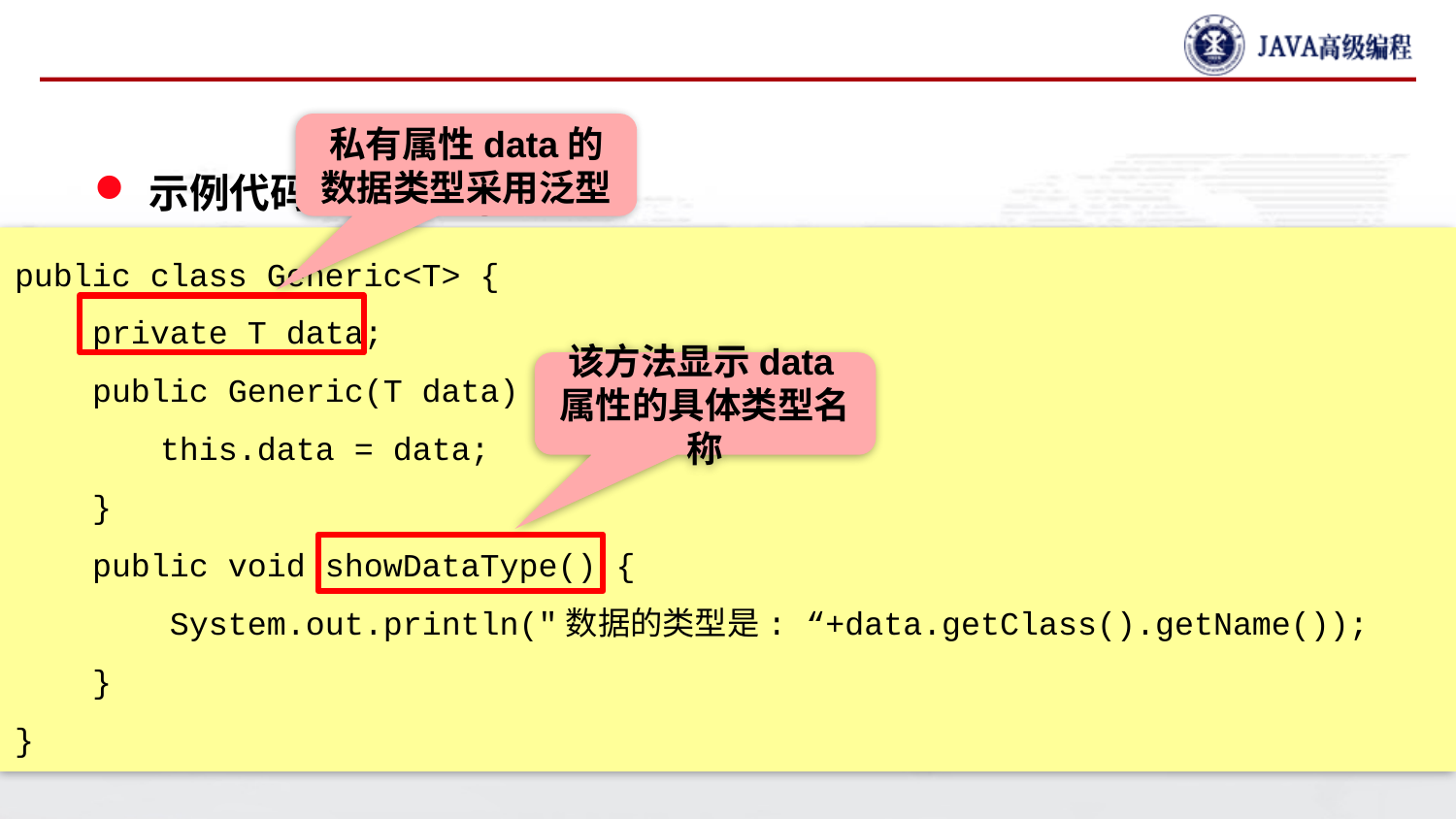

#
私有属性data的数据类型采用泛型
示例代码Generic.java：

public class Generic<T> {
    private T data;
    public Generic(T data) {
	this.data = data;
    }
    public void showDataType() {
        System.out.println("数据的类型是: “+data.getClass().getName());
    }
}

该方法显示data属性的具体类型名称